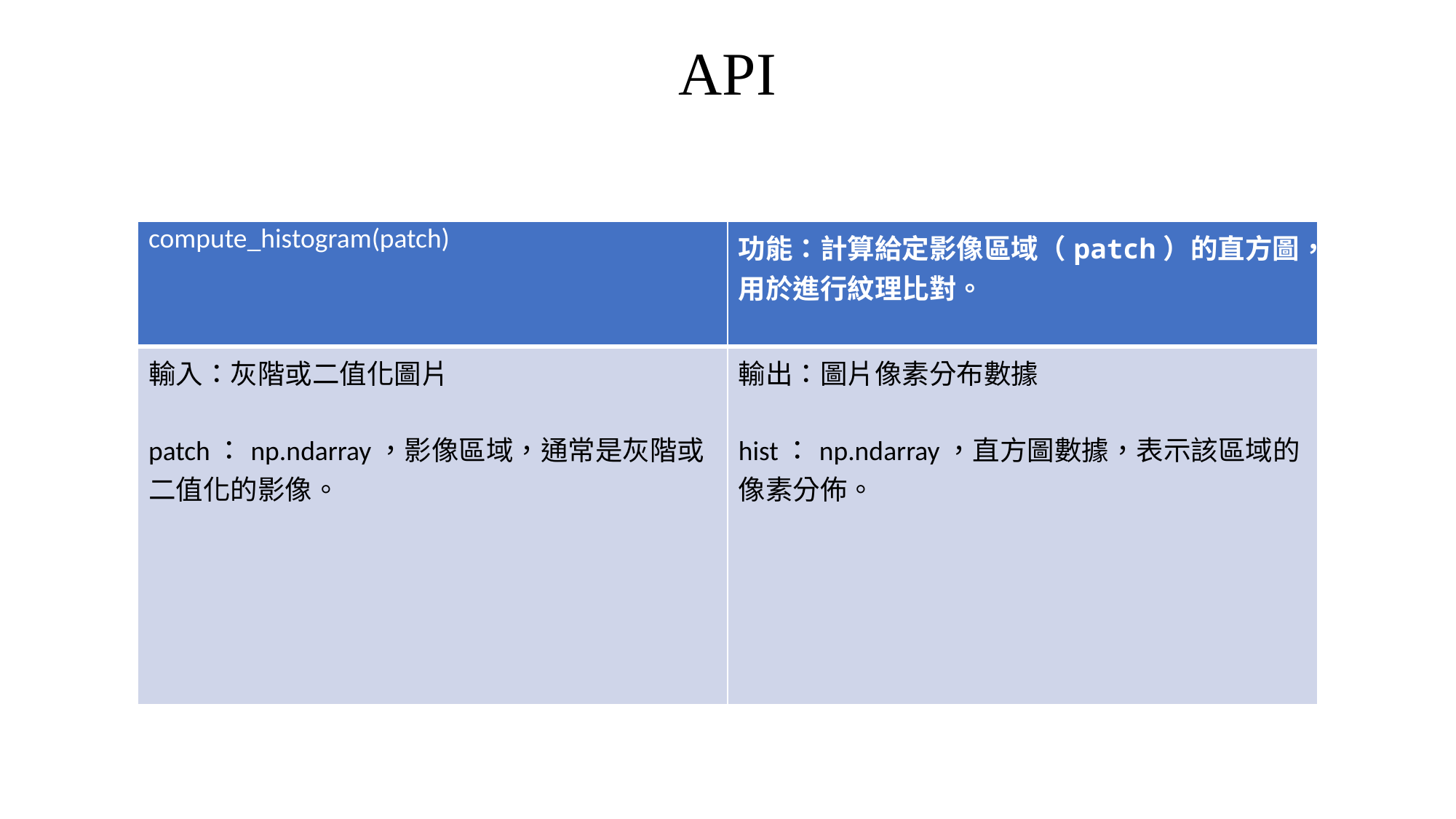

API
| compute\_histogram(patch) | 功能：計算給定影像區域（patch）的直方圖，用於進行紋理比對。 |
| --- | --- |
| 輸入：灰階或二值化圖片 patch：np.ndarray，影像區域，通常是灰階或二值化的影像。 | 輸出：圖片像素分布數據 hist：np.ndarray，直方圖數據，表示該區域的像素分佈。 |